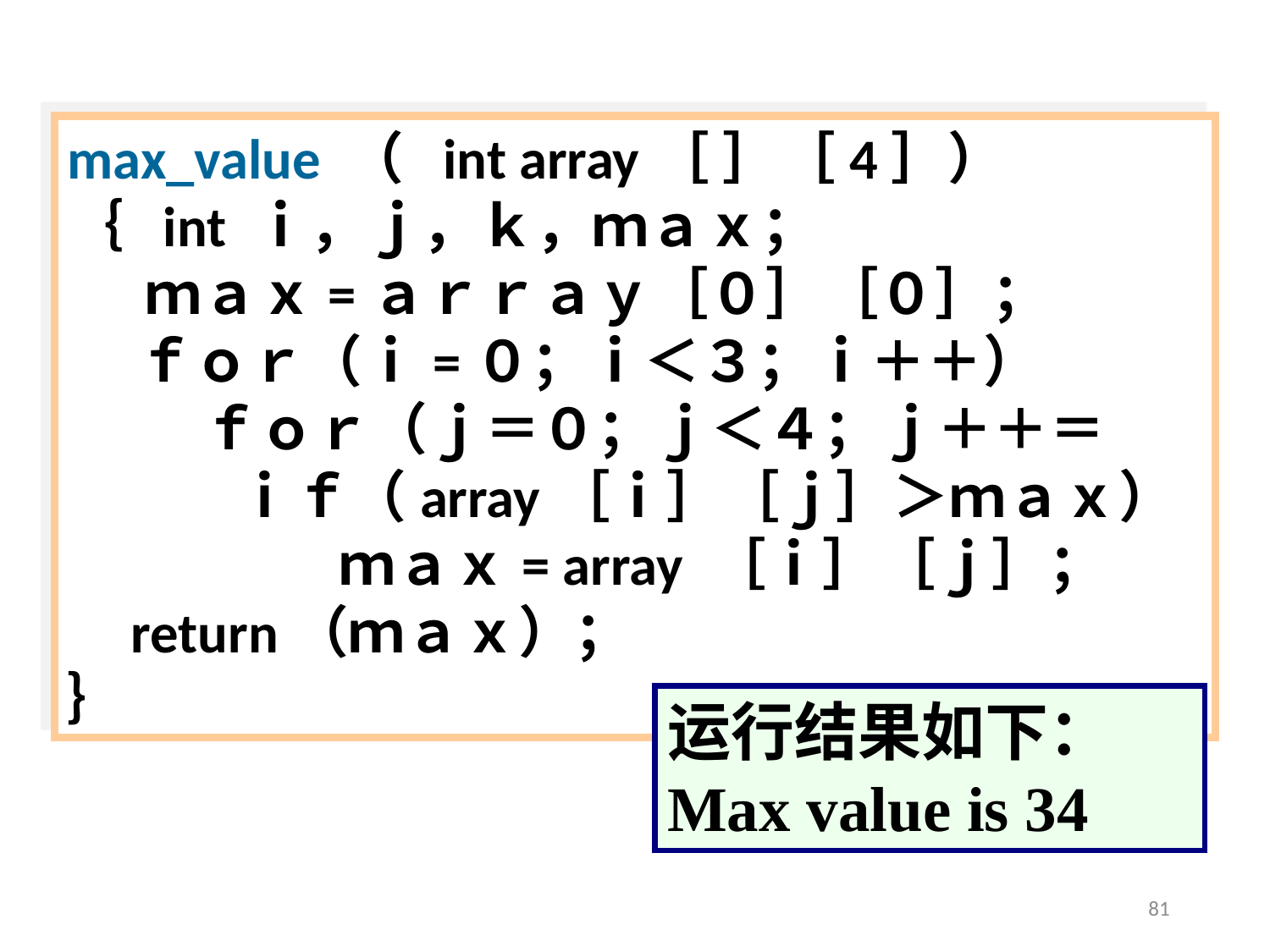

max_value （  int array［ ］［4］）
｛  int ｉ，ｊ，ｋ，ｍａｘ；
     ｍａｘ=ａｒｒａｙ［０］［０］；
　 ｆｏｒ（ｉ=０；ｉ＜３；ｉ＋＋）
     　ｆｏｒ（ｊ＝０；ｊ＜４；ｊ＋＋＝
　　　ｉｆ（array［ｉ］［ｊ］＞ｍａｘ）
                    ｍａｘ= array ［ｉ］［ｊ］；
     return（ｍａｘ）；
｝
运行结果如下：
Max value is 34
81